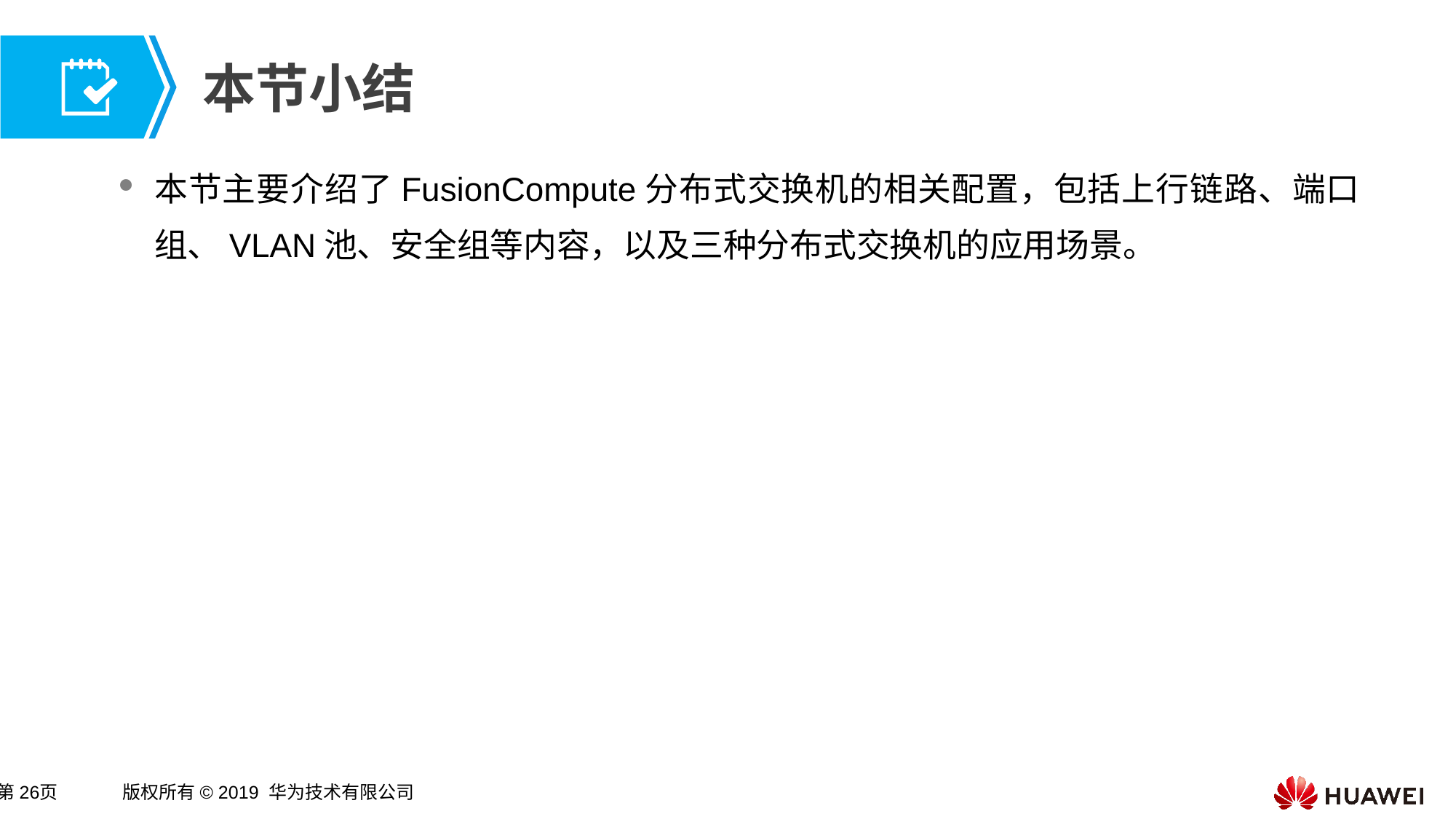

本节主要介绍了FusionCompute分布式交换机的相关配置，包括上行链路、端口组、VLAN池、安全组等内容，以及三种分布式交换机的应用场景。